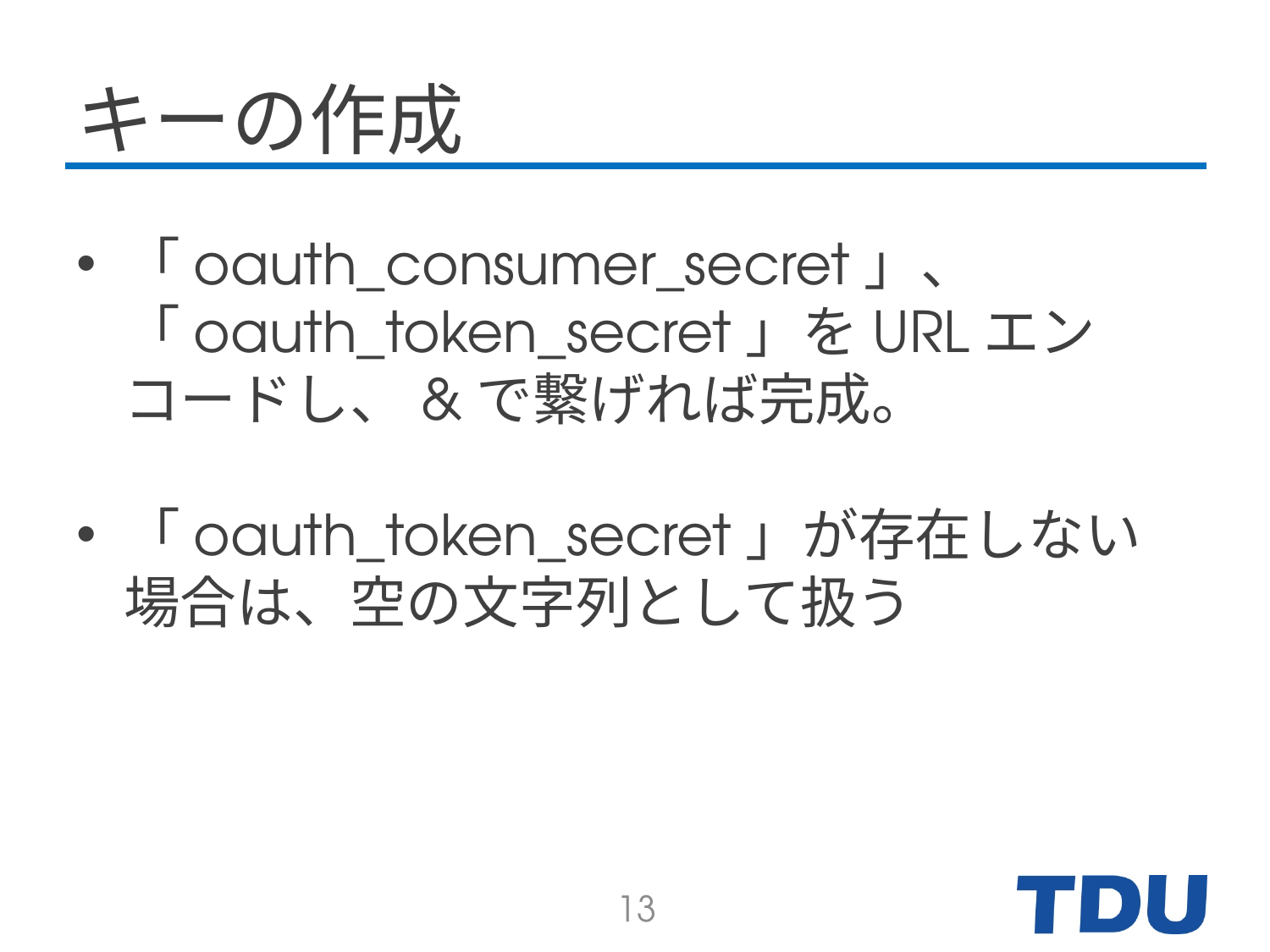

# キーの作成
「oauth_consumer_secret」、「oauth_token_secret」をURLエンコードし、&で繋げれば完成。

「oauth_token_secret」が存在しない場合は、空の文字列として扱う
13